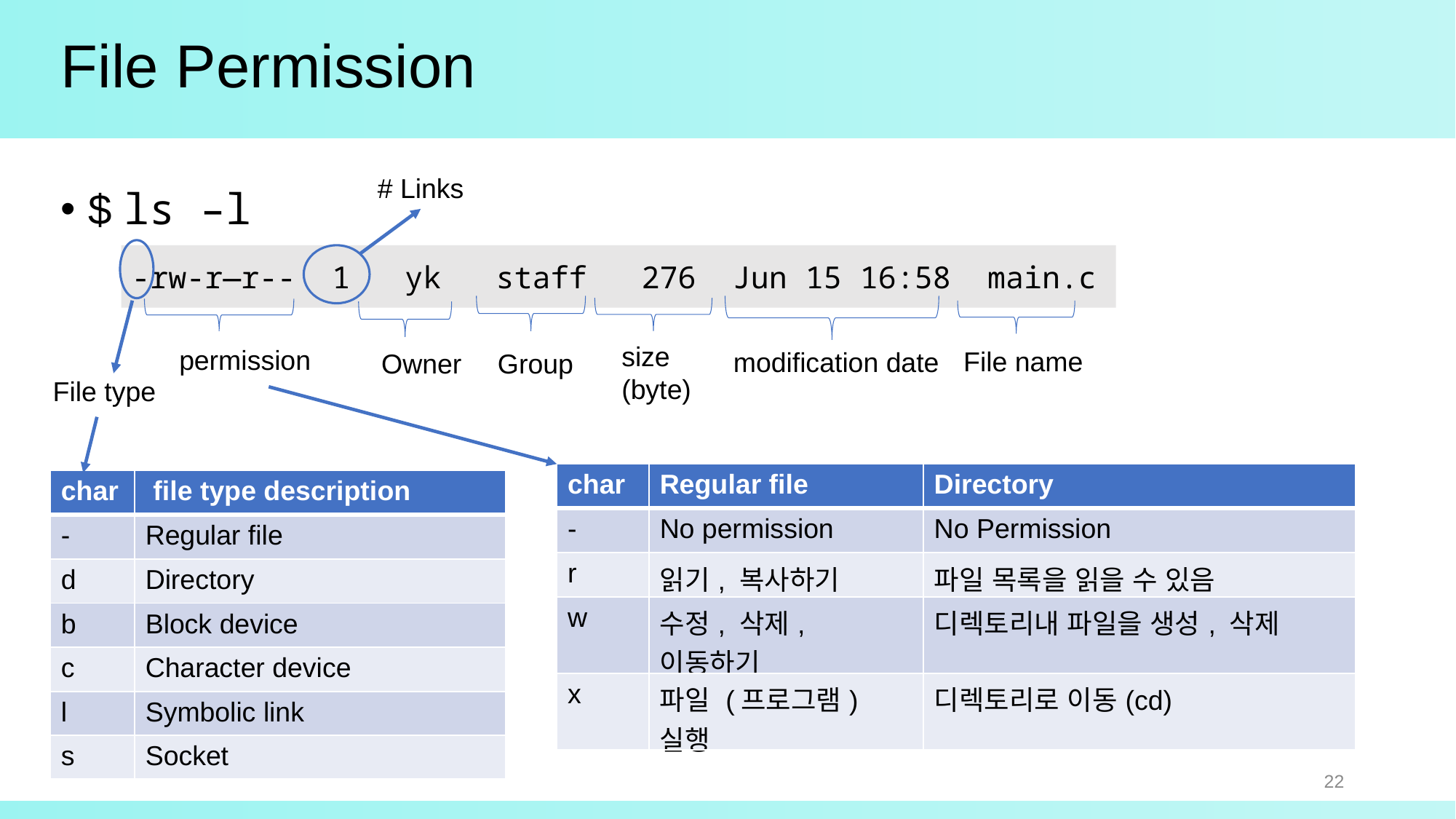

# File Permission
# Links
$ ls –l

-rw-r—r--  1   yk   staff   276  Jun 15 16:58  main.c

size
(byte)
permission
File name
modification date
Owner
Group
File type
| char | Regular file | Directory |
| --- | --- | --- |
| - | No permission | No Permission |
| r | 읽기, 복사하기 | 파일 목록을 읽을 수 있음 |
| w | 수정, 삭제, 이동하기 | 디렉토리내 파일을 생성, 삭제 |
| x | 파일 (프로그램)실행 | 디렉토리로 이동(cd) |
| char | file type description |
| --- | --- |
| - | Regular file |
| d | Directory |
| b | Block device |
| c | Character device |
| l | Symbolic link |
| s | Socket |
22